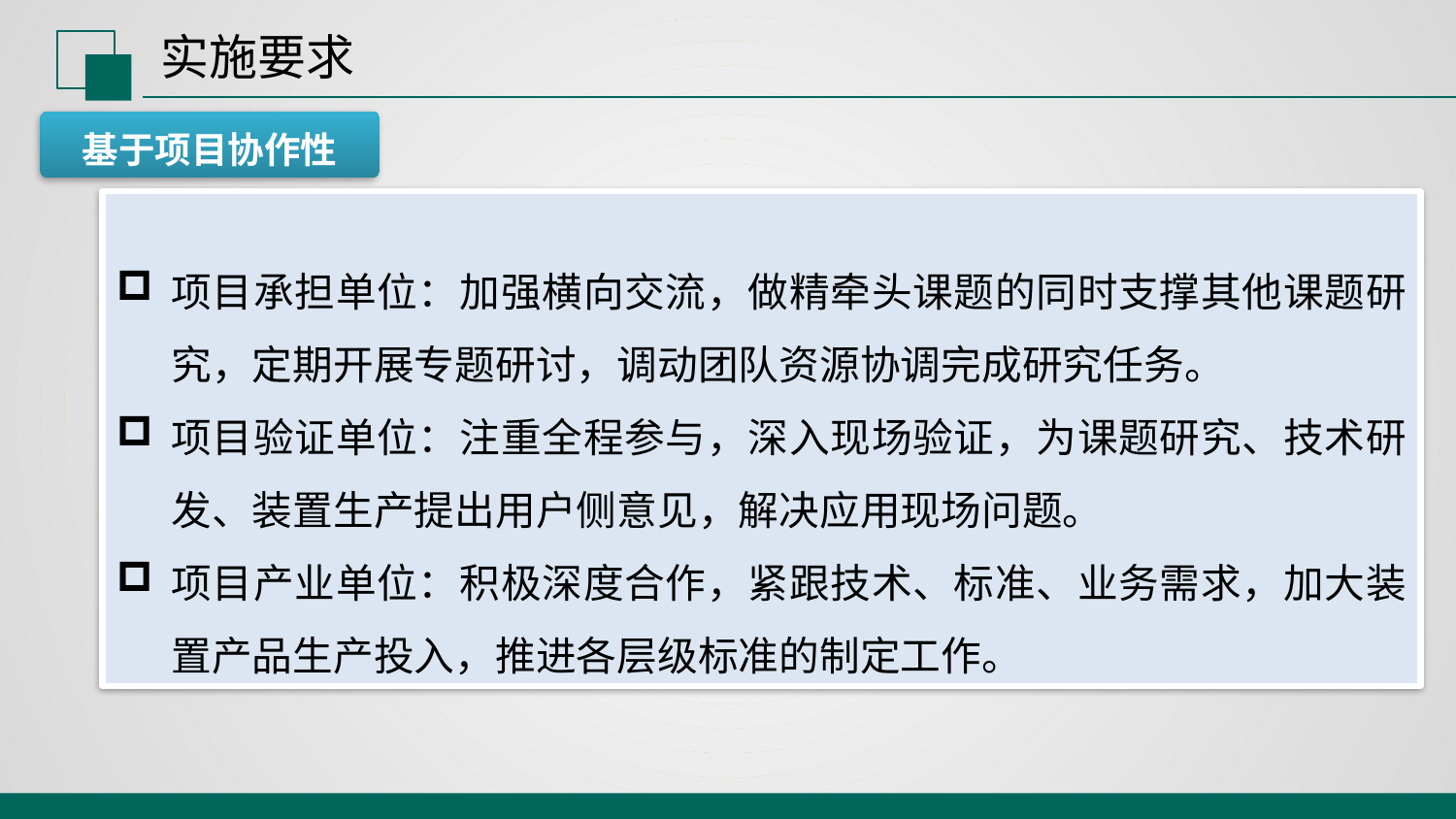

实施要求
基于项目协作性

项目承担单位：加强横向交流，做精牵头课题的同时支撑其他课题研究，定期开展专题研讨，调动团队资源协调完成研究任务。
项目验证单位：注重全程参与，深入现场验证，为课题研究、技术研发、装置生产提出用户侧意见，解决应用现场问题。
项目产业单位：积极深度合作，紧跟技术、标准、业务需求，加大装置产品生产投入，推进各层级标准的制定工作。